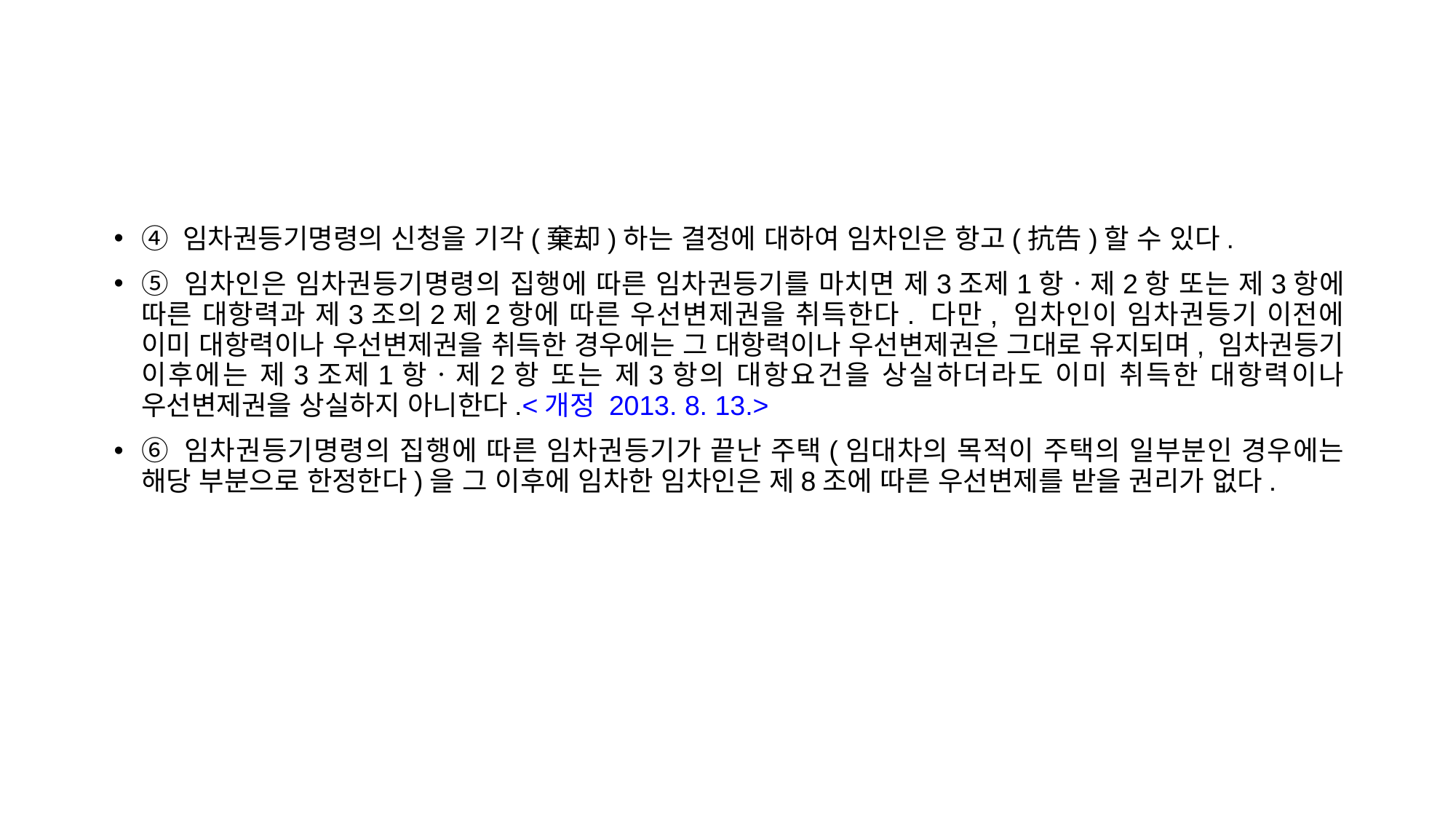

④ 임차권등기명령의 신청을 기각(棄却)하는 결정에 대하여 임차인은 항고(抗告)할 수 있다.
⑤ 임차인은 임차권등기명령의 집행에 따른 임차권등기를 마치면 제3조제1항ㆍ제2항 또는 제3항에 따른 대항력과 제3조의2제2항에 따른 우선변제권을 취득한다. 다만, 임차인이 임차권등기 이전에 이미 대항력이나 우선변제권을 취득한 경우에는 그 대항력이나 우선변제권은 그대로 유지되며, 임차권등기 이후에는 제3조제1항ㆍ제2항 또는 제3항의 대항요건을 상실하더라도 이미 취득한 대항력이나 우선변제권을 상실하지 아니한다.<개정 2013. 8. 13.>
⑥ 임차권등기명령의 집행에 따른 임차권등기가 끝난 주택(임대차의 목적이 주택의 일부분인 경우에는 해당 부분으로 한정한다)을 그 이후에 임차한 임차인은 제8조에 따른 우선변제를 받을 권리가 없다.